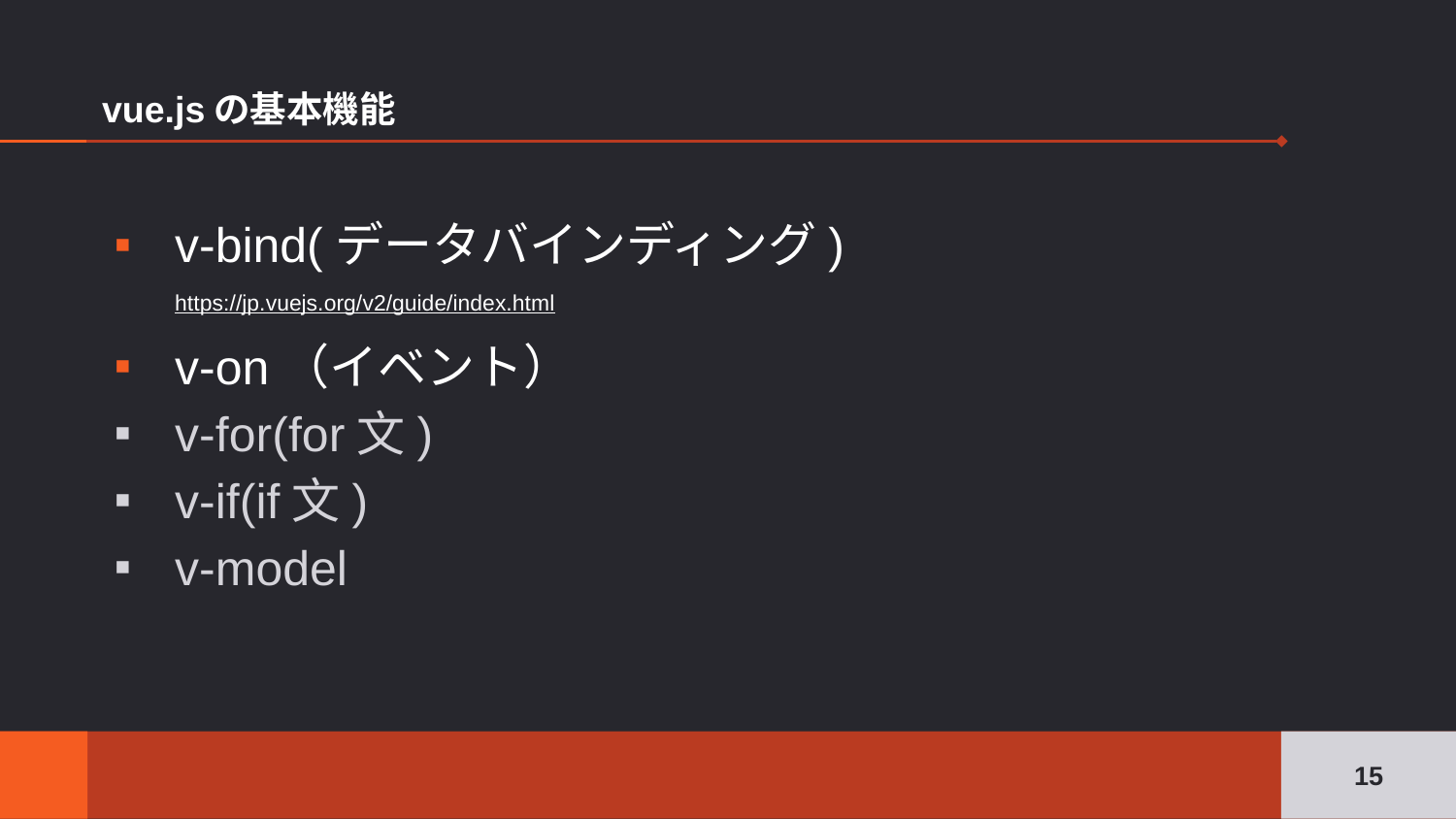

# vue.jsの基本機能
v-bind(データバインディング)
https://jp.vuejs.org/v2/guide/index.html
v-on（イベント）
v-for(for文)
v-if(if文)
v-model
15